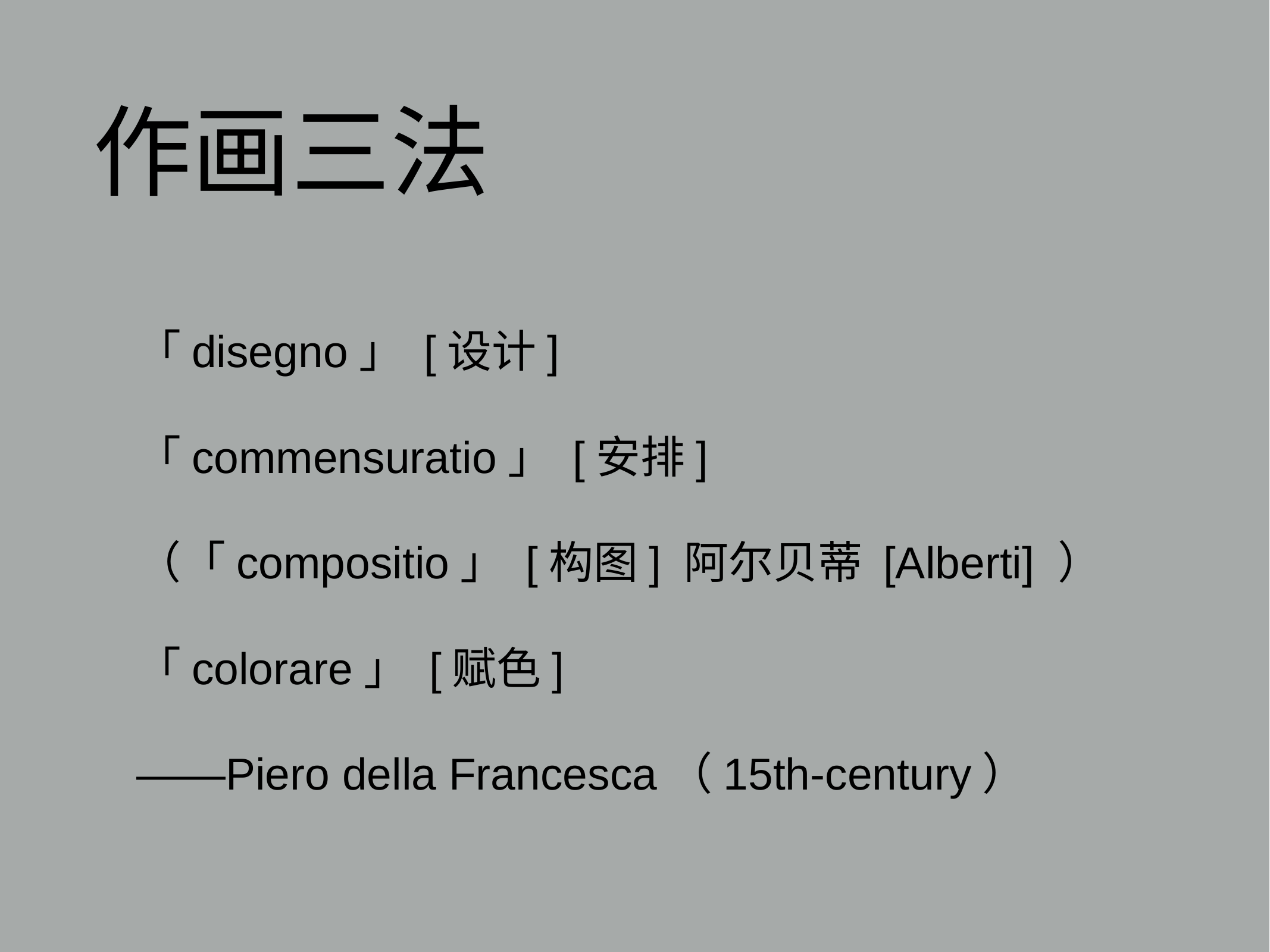

# 作画三法
「disegno」 [设计]
「commensuratio」 [安排]
（「compositio」 [构图] 阿尔贝蒂 [Alberti] ）
「colorare」 [赋色]
——Piero della Francesca（15th-century）